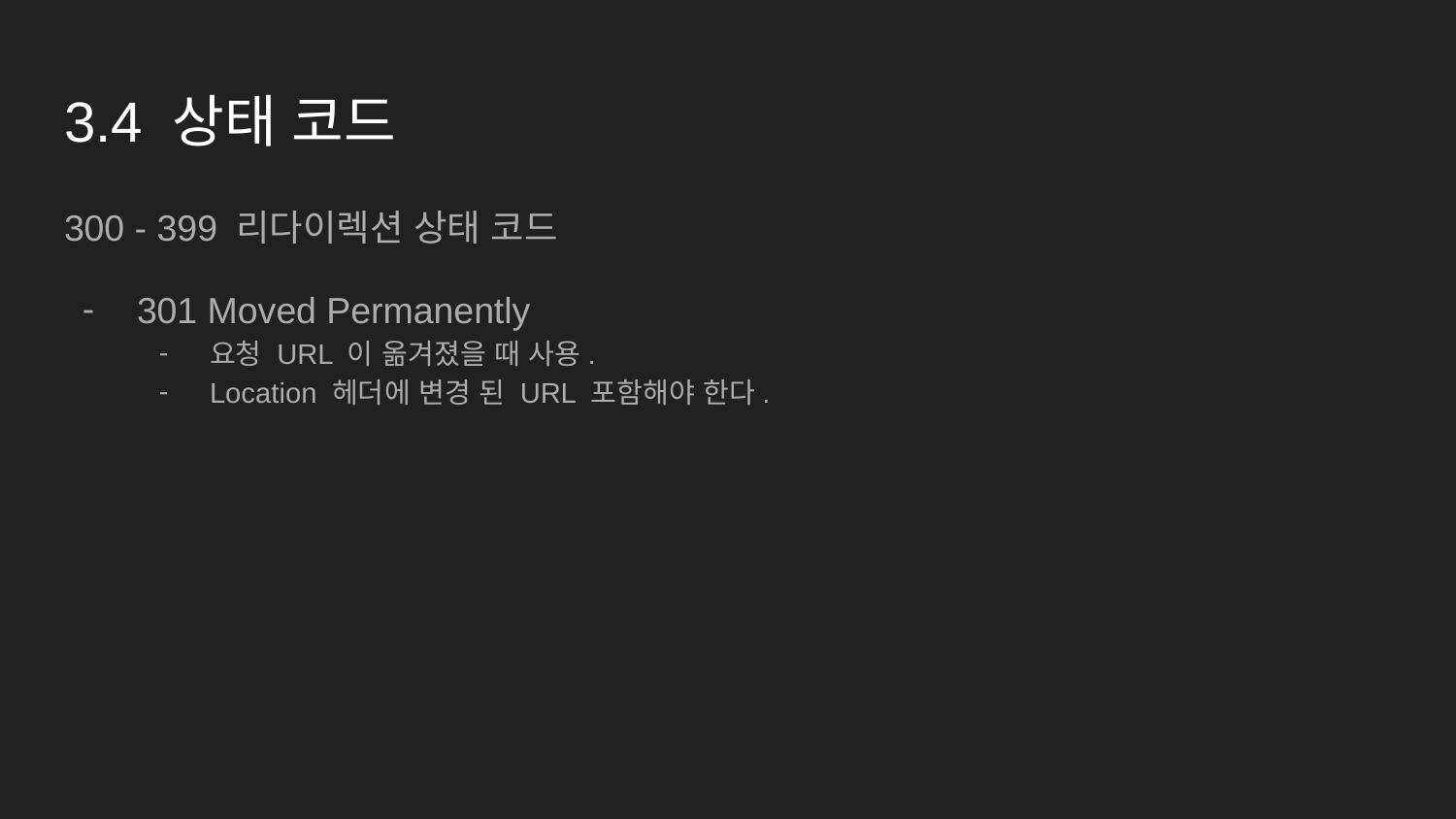

# 3.4 상태 코드
300 - 399 리다이렉션 상태 코드
301 Moved Permanently
요청 URL 이 옮겨졌을 때 사용.
Location 헤더에 변경 된 URL 포함해야 한다.